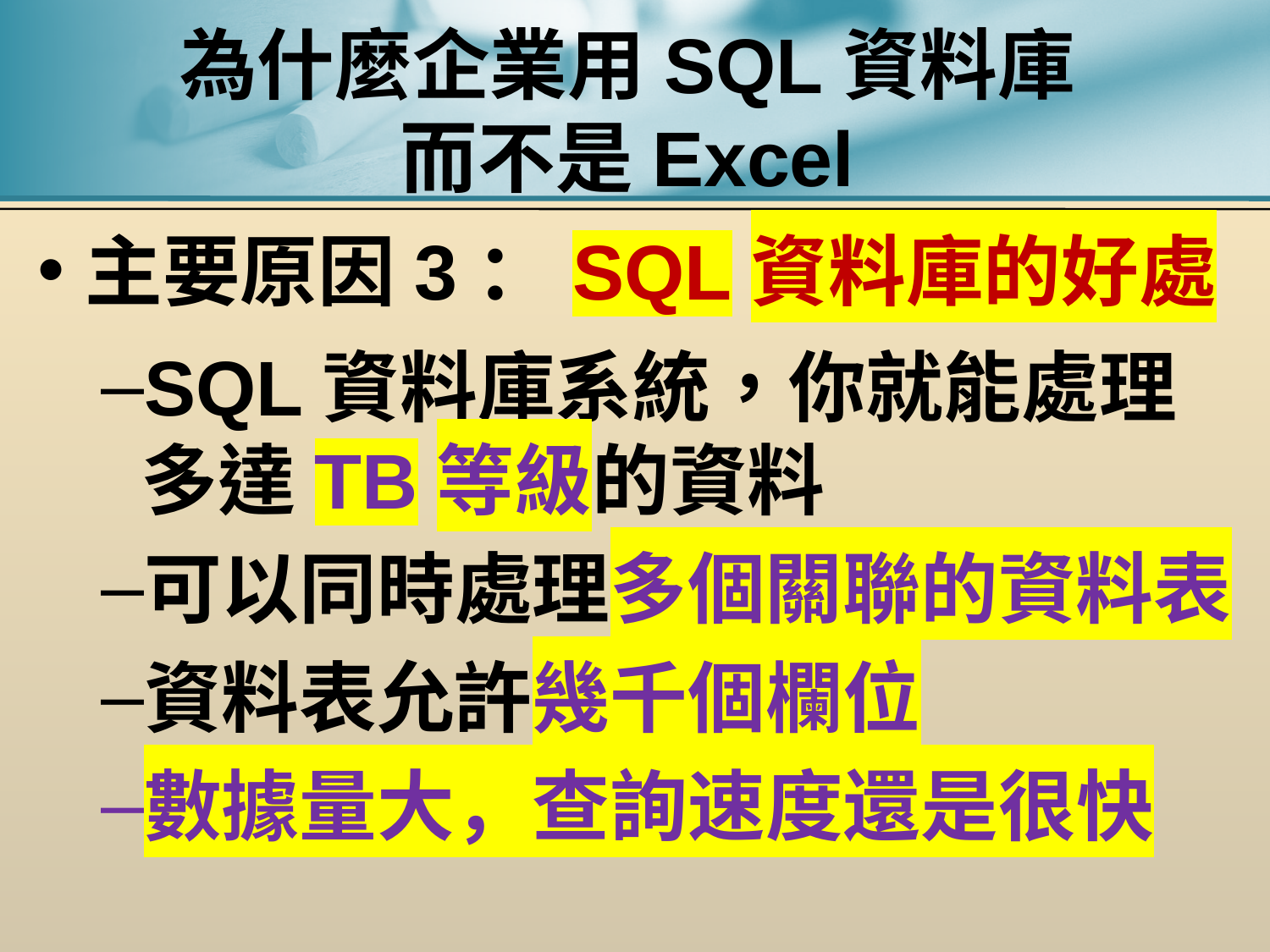

# 為什麼企業用SQL資料庫 而不是Excel
主要原因3：SQL資料庫的好處
SQL資料庫系統，你就能處理多達TB等級的資料
可以同時處理多個關聯的資料表
資料表允許幾千個欄位
數據量大，查詢速度還是很快